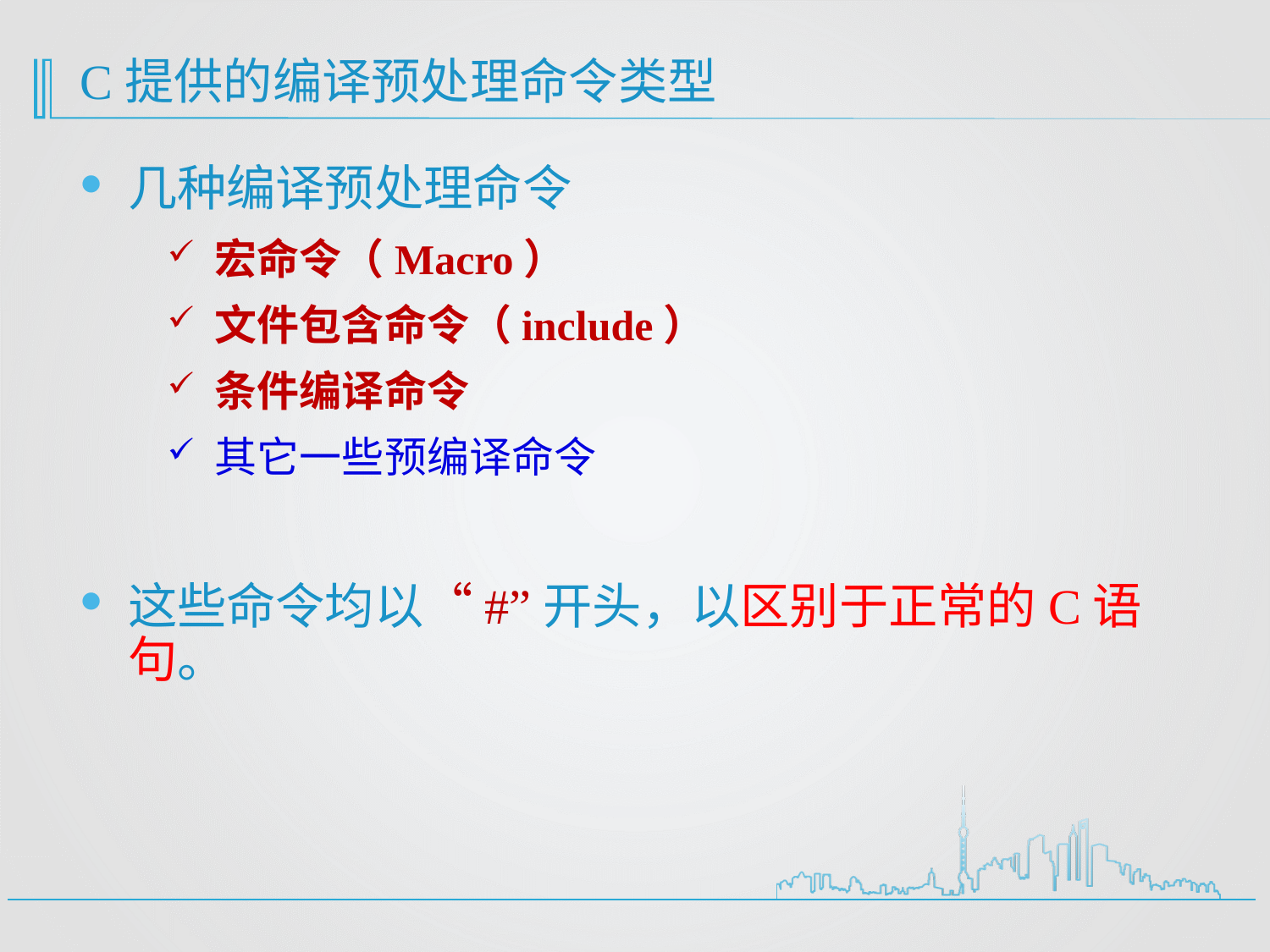

# C提供的编译预处理命令类型
几种编译预处理命令
宏命令（Macro）
文件包含命令（include）
条件编译命令
其它一些预编译命令

这些命令均以“#”开头，以区别于正常的C语句。